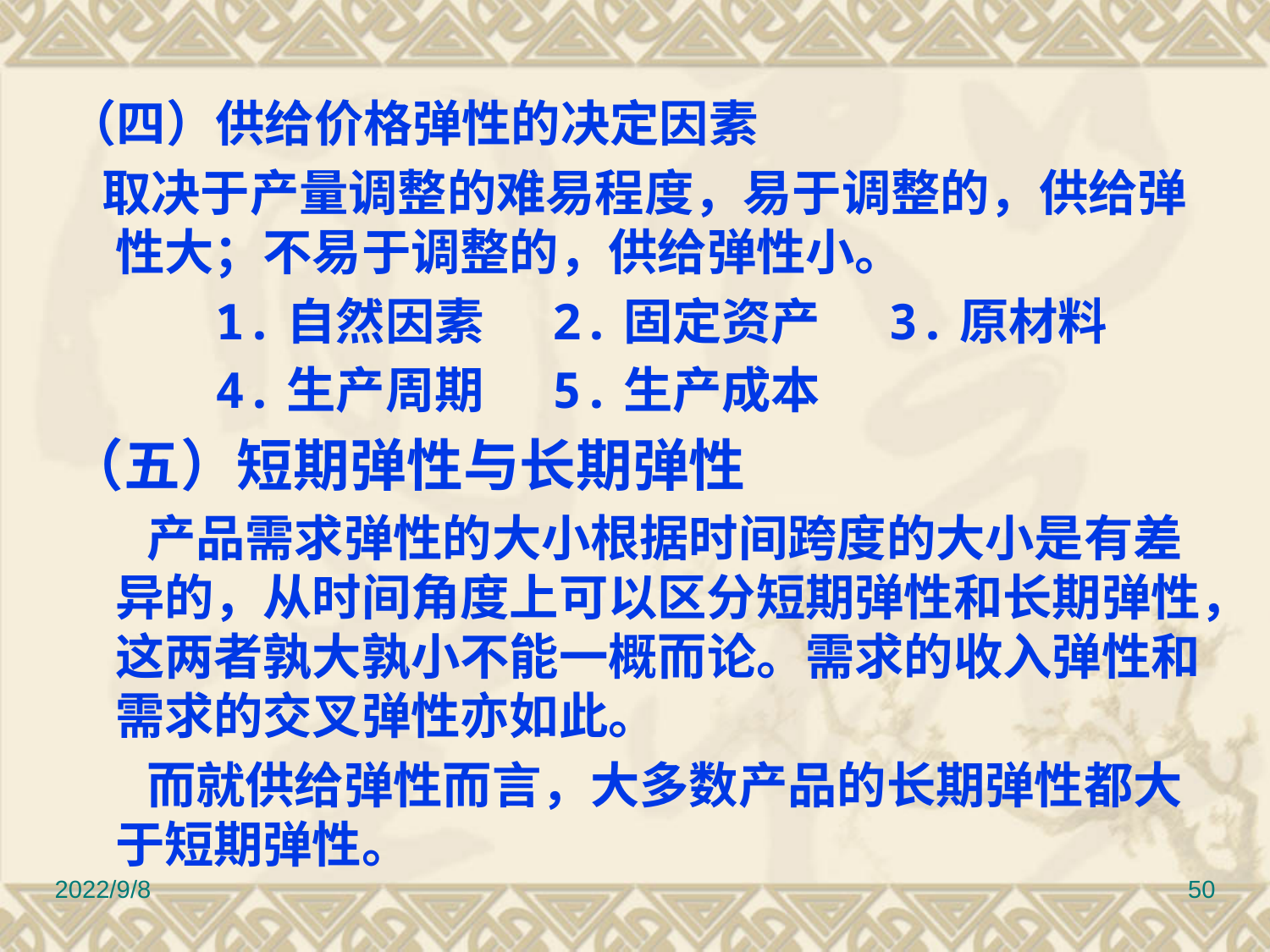

（四）供给价格弹性的决定因素
  取决于产量调整的难易程度，易于调整的，供给弹性大；不易于调整的，供给弹性小。
     1.自然因素     2.固定资产     3.原材料
     4.生产周期     5.生产成本
（五）短期弹性与长期弹性
      产品需求弹性的大小根据时间跨度的大小是有差异的，从时间角度上可以区分短期弹性和长期弹性，这两者孰大孰小不能一概而论。需求的收入弹性和需求的交叉弹性亦如此。
      而就供给弹性而言，大多数产品的长期弹性都大于短期弹性。
2022/9/8
50